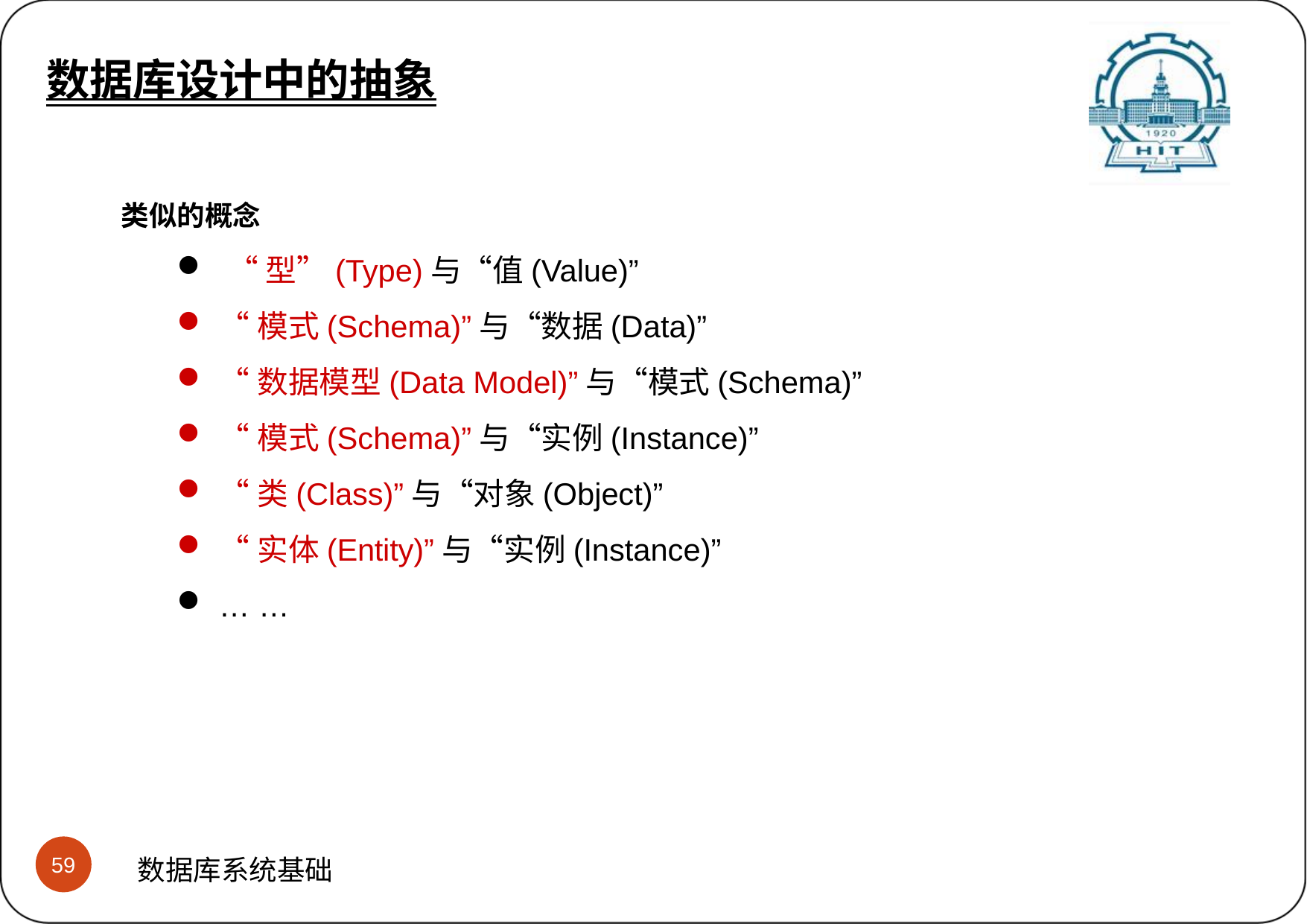

数据库设计中的抽象
# 数据库设计中的抽象
(4)不同层次的“型”与“值”?
类似的概念
 “型”(Type)与“值(Value)”
“模式(Schema)”与“数据(Data)”
“数据模型(Data Model)”与“模式(Schema)”
“模式(Schema)”与“实例(Instance)”
“类(Class)”与“对象(Object)”
“实体(Entity)”与“实例(Instance)”
… …